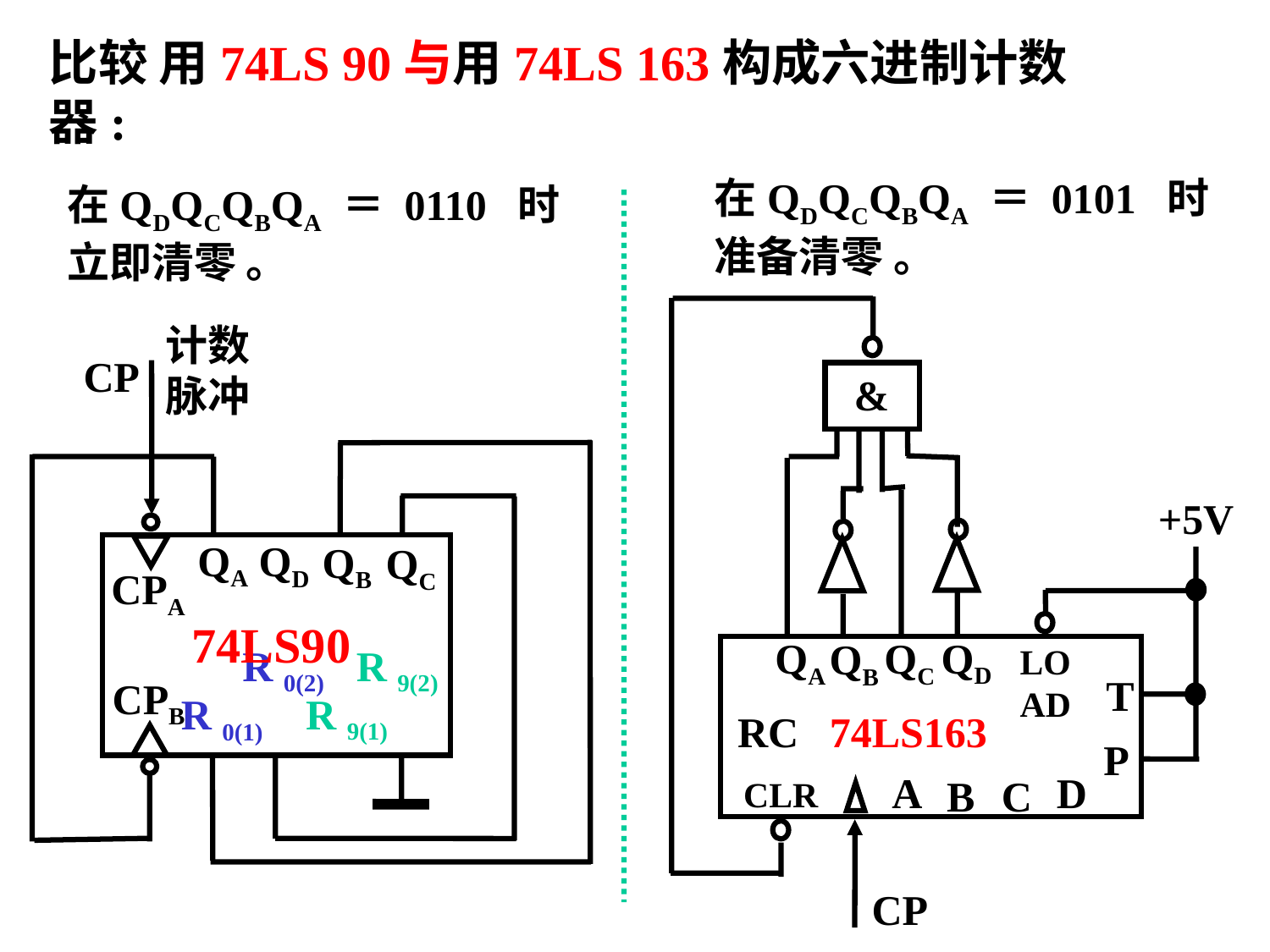

比较 用74LS 90与用74LS 163构成六进制计数器:
在QDQCQBQA ＝ 0101  时  准备清零 。
在QDQCQBQA ＝ 0110  时立即清零 。

&

+5V

QD
QA
QC
QB
LOAD

T

RC
74LS163
P

A
D
B
C
CLR

CP
计数 脉冲
CP

QA
QD
QB
QC

CPA
74LS90
R 0(2)
R 9(2)
CPB
R 9(1)
R 0(1)